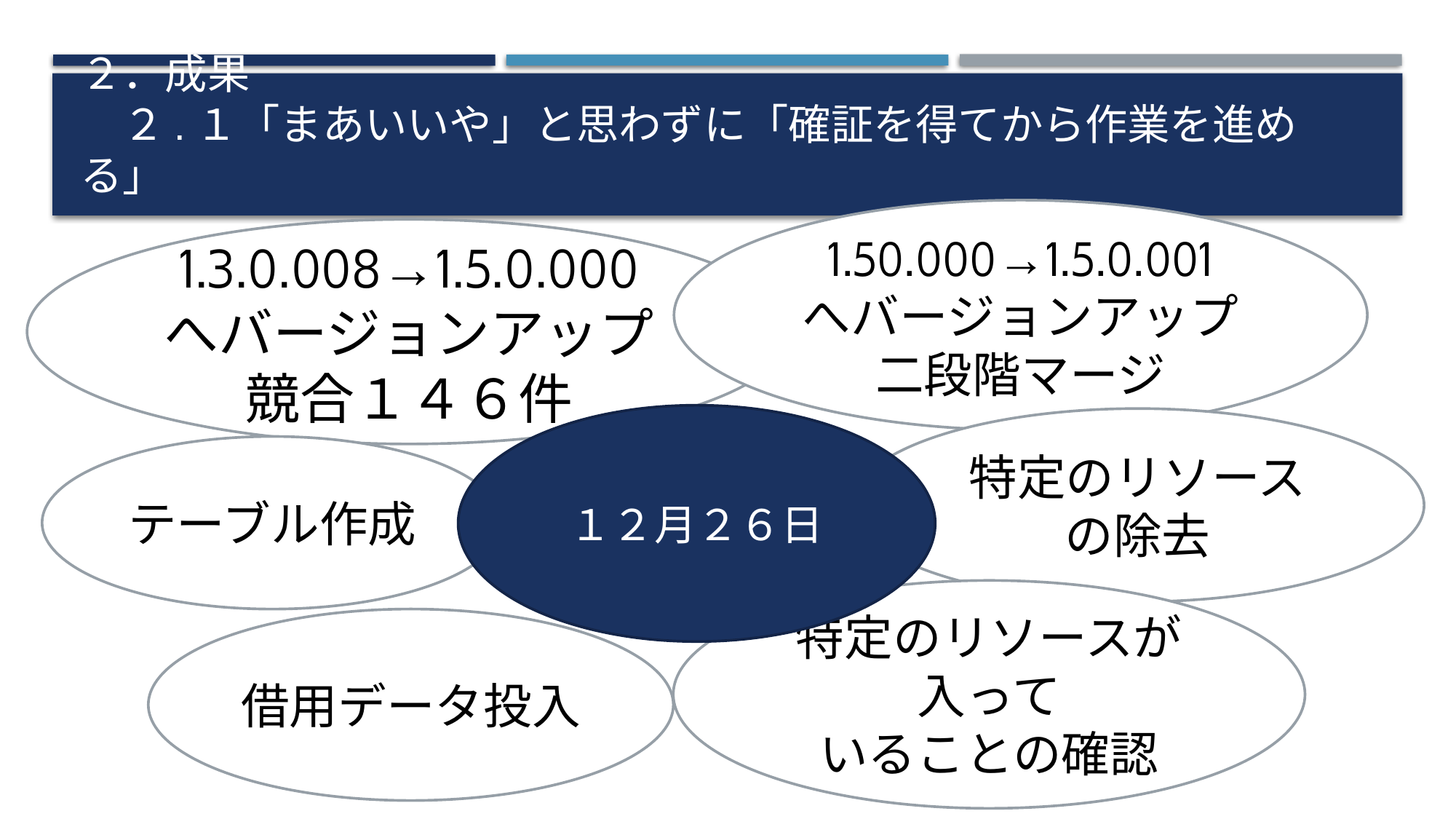

# ２．成果 　２.１「まあいいや」と思わずに「確証を得てから作業を進める」
1.50.000→1.5.0.001
へバージョンアップ
二段階マージ
1.3.0.008→1.5.0.000
へバージョンアップ
競合１４６件
１２月２６日
特定のリソースの除去
テーブル作成
特定のリソースが入って
いることの確認
借用データ投入